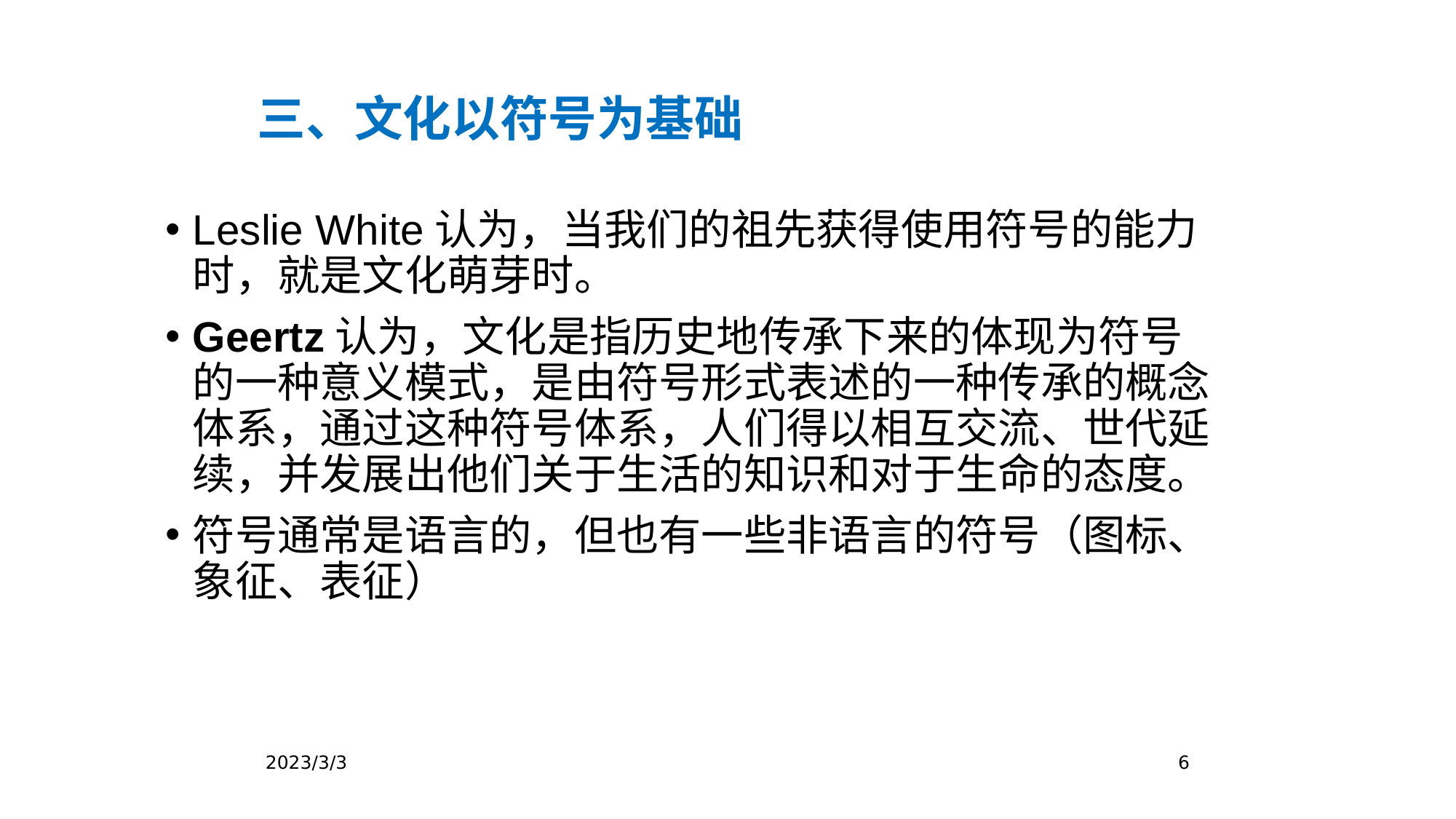

三、文化以符号为基础
Leslie White认为，当我们的祖先获得使用符号的能力时，就是文化萌芽时。
Geertz认为，文化是指历史地传承下来的体现为符号的一种意义模式，是由符号形式表述的一种传承的概念体系，通过这种符号体系，人们得以相互交流、世代延续，并发展出他们关于生活的知识和对于生命的态度。
符号通常是语言的，但也有一些非语言的符号（图标、象征、表征）
2023/3/3
6